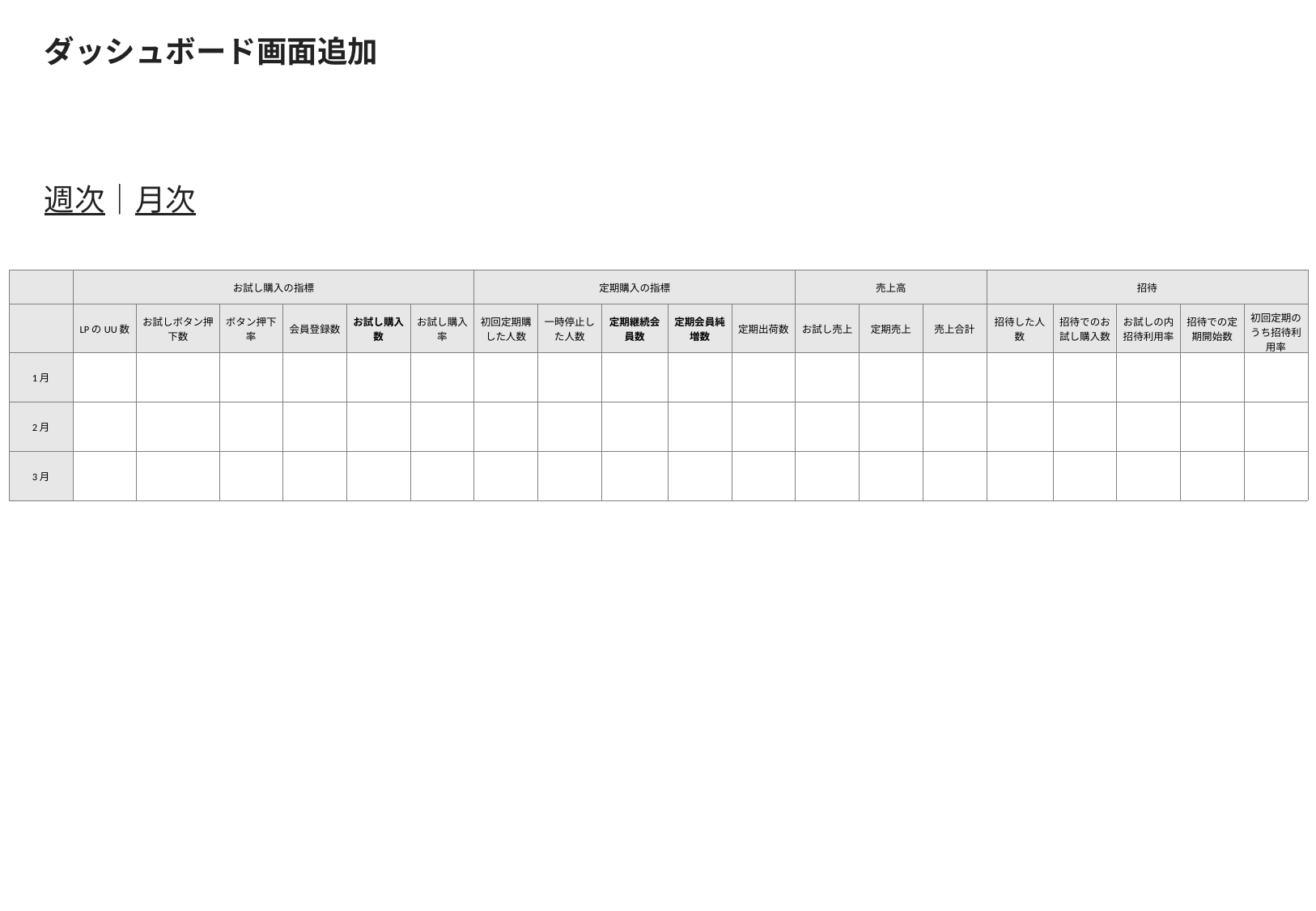

ダッシュボード画面追加
週次｜月次
|  | お試し購入の指標 |  |  |  |  |  | 定期購入の指標 |  |  |  |  | 売上高 |  |  | 招待 |  |  |  |  |
| --- | --- | --- | --- | --- | --- | --- | --- | --- | --- | --- | --- | --- | --- | --- | --- | --- | --- | --- | --- |
|  | LPのUU数 | お試しボタン押下数 | ボタン押下率 | 会員登録数 | お試し購入数 | お試し購入率 | 初回定期購した人数 | 一時停止した人数 | 定期継続会員数 | 定期会員純増数 | 定期出荷数 | お試し売上 | 定期売上 | 売上合計 | 招待した人数 | 招待でのお試し購入数 | お試しの内招待利用率 | 招待での定期開始数 | 初回定期のうち招待利用率 |
| 1月 |  |  |  |  |  |  |  |  |  |  |  |  |  |  |  |  |  |  |  |
| 2月 |  |  |  |  |  |  |  |  |  |  |  |  |  |  |  |  |  |  |  |
| 3月 |  |  |  |  |  |  |  |  |  |  |  |  |  |  |  |  |  |  |  |